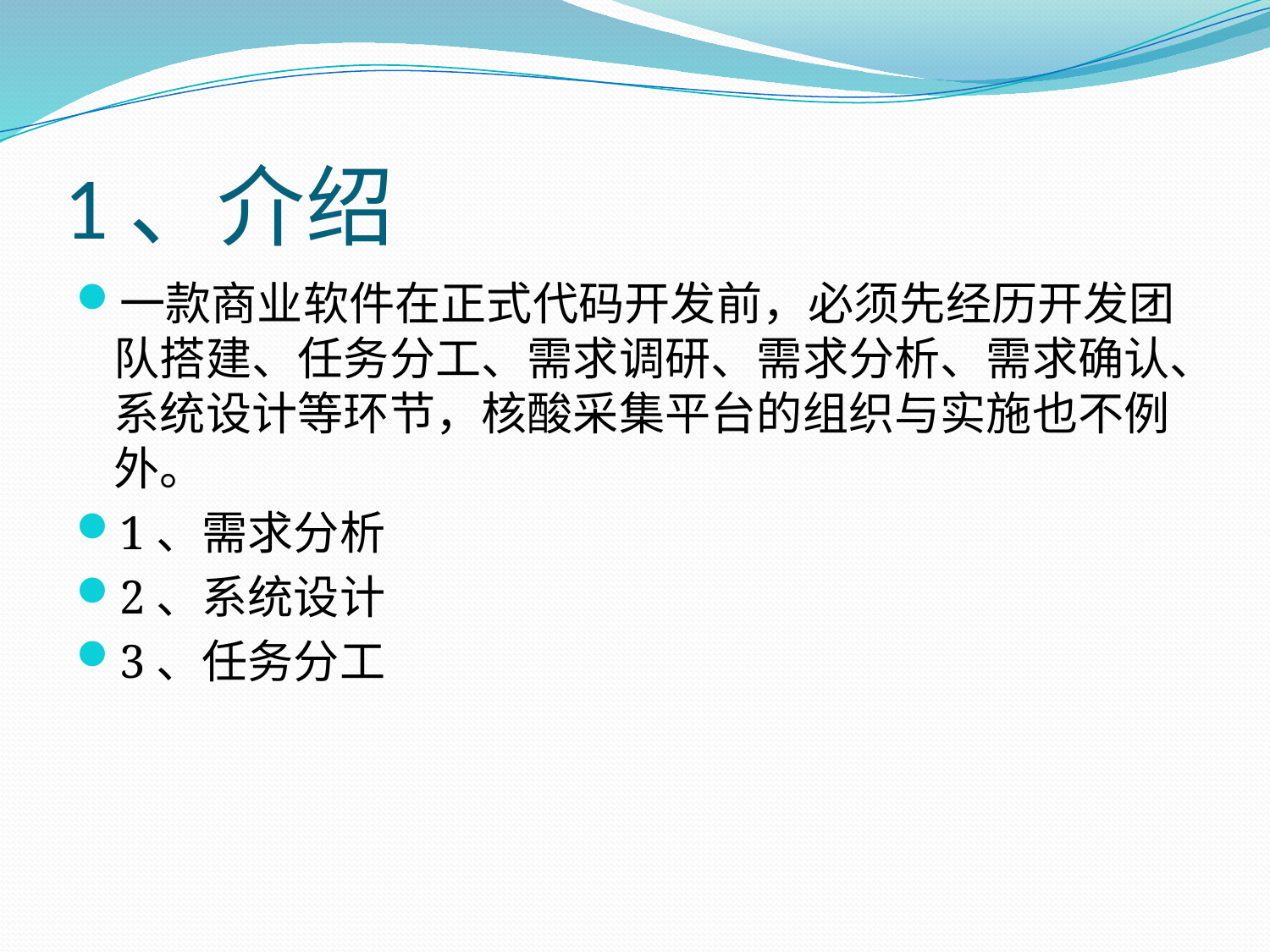

# 1、介绍
一款商业软件在正式代码开发前，必须先经历开发团队搭建、任务分工、需求调研、需求分析、需求确认、系统设计等环节，核酸采集平台的组织与实施也不例外。
1、需求分析
2、系统设计
3、任务分工